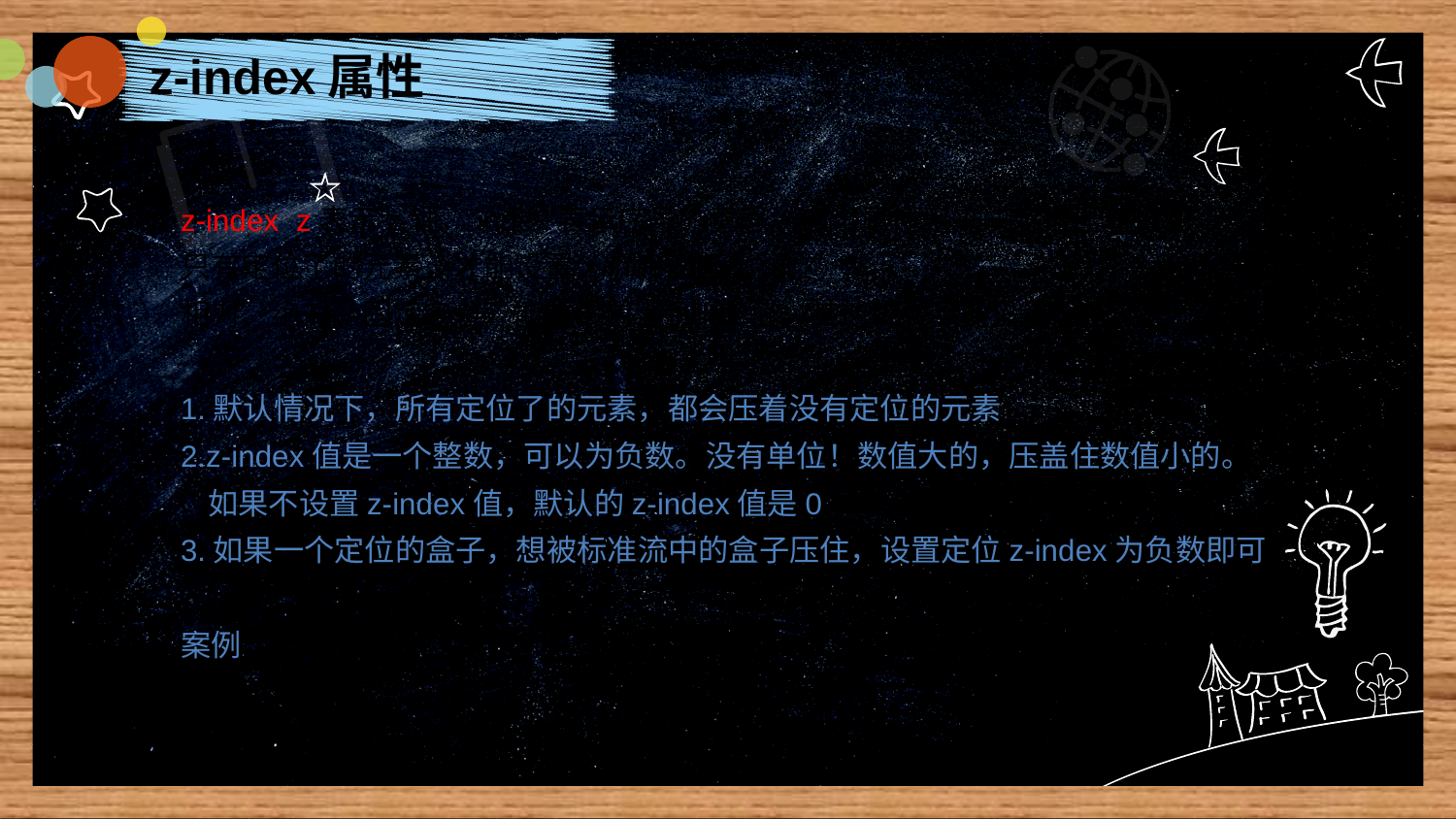

z-index属性

z-index  z表示z轴，index表示序号的意思。这个属性用来决定谁压着谁的。
只有定位了的元素，才能设置z-index值。
相对、绝对、固定定位，能够设置z-index值。其他统统不能设置

1.默认情况下，所有定位了的元素，都会压着没有定位的元素
2.z-index值是一个整数，可以为负数。没有单位！数值大的，压盖住数值小的。
   如果不设置z-index值，默认的z-index值是0
3.如果一个定位的盒子，想被标准流中的盒子压住，设置定位z-index为负数即可

案例